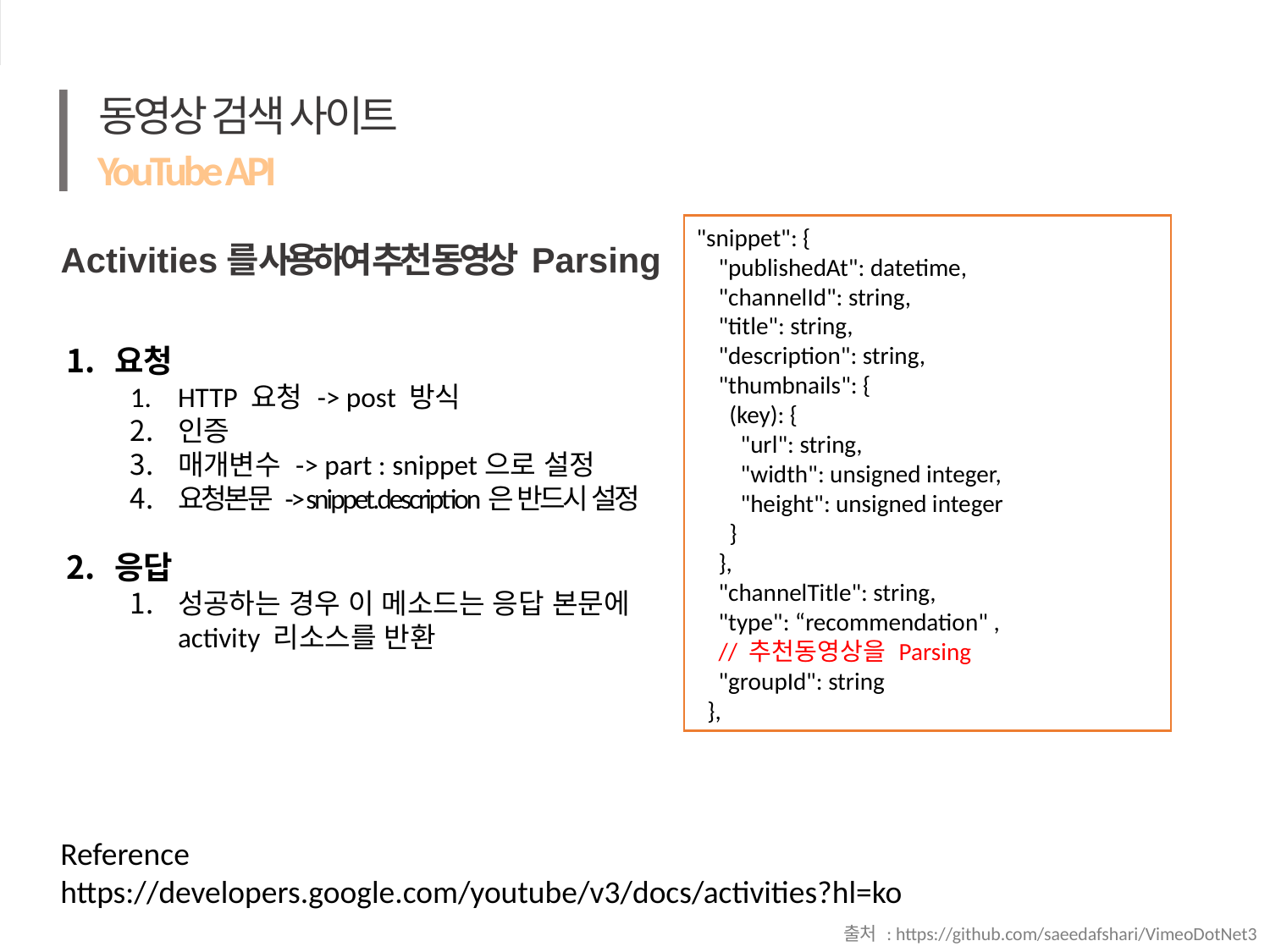

동영상 검색 사이트

YouTube API
Activities를 사용하여 추천 동영상 Parsing
"snippet": {
    "publishedAt": datetime,
    "channelId": string,
    "title": string,
    "description": string,
    "thumbnails": {
      (key): {
        "url": string,
        "width": unsigned integer,
        "height": unsigned integer
      }
    },
    "channelTitle": string,
    "type": “recommendation" ,
    // 추천동영상을 Parsing
    "groupId": string
  },
요청
HTTP 요청 -> post 방식
인증
매개변수 -> part : snippet으로 설정
요청본문 -> snippet.description은 반드시 설정

응답
성공하는 경우 이 메소드는 응답 본문에 activity 리소스를 반환

Reference
https://developers.google.com/youtube/v3/docs/activities?hl=ko
출처 : https://github.com/saeedafshari/VimeoDotNet3